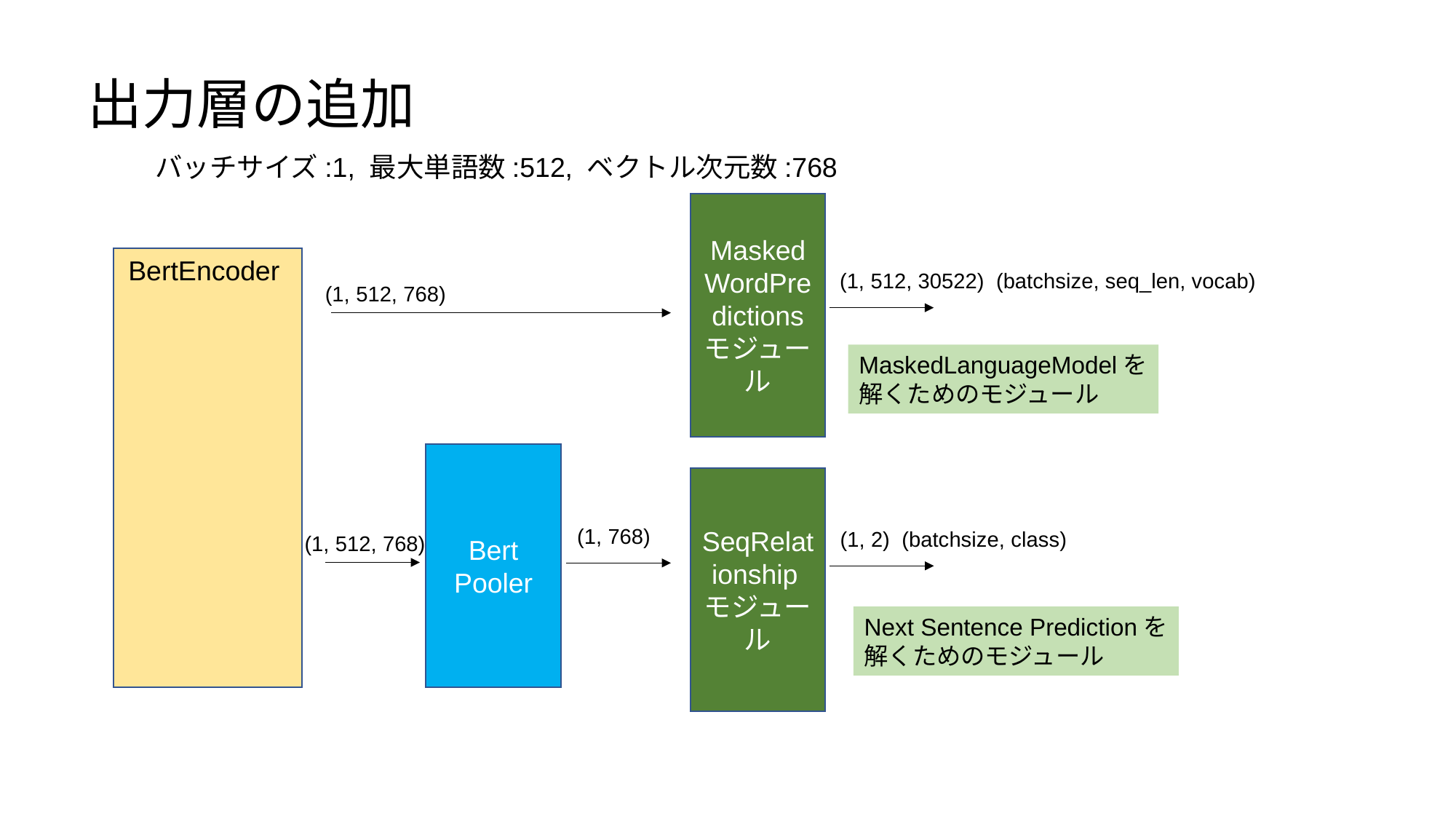

# 出力層の追加
バッチサイズ:1, 最大単語数:512, ベクトル次元数:768
MaskedWordPredictions
モジュール

BertEncoder
(1, 512, 30522)  (batchsize, seq_len, vocab)
(1, 512, 768)
MaskedLanguageModelを
解くためのモジュール
Bert
Pooler
SeqRelationshipモジュール
(1, 768)
(1, 2)  (batchsize, class)
(1, 512, 768)
Next Sentence Predictionを
解くためのモジュール